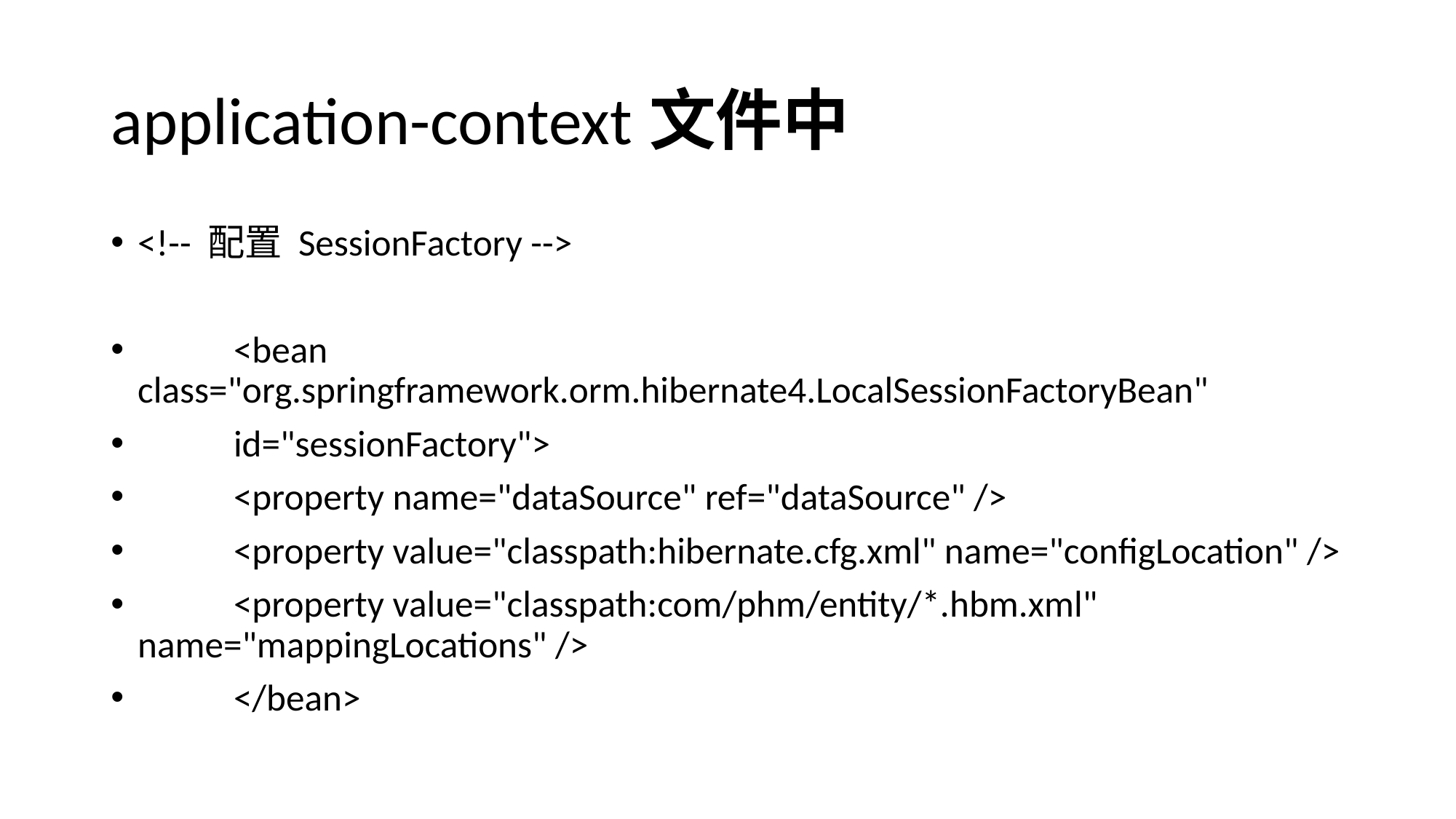

# application-context文件中
<!-- 配置 SessionFactory -->

	<bean class="org.springframework.orm.hibernate4.LocalSessionFactoryBean"
		id="sessionFactory">
		<property name="dataSource" ref="dataSource" />
		<property value="classpath:hibernate.cfg.xml" name="configLocation" />
		<property value="classpath:com/phm/entity/*.hbm.xml" name="mappingLocations" />
	</bean>